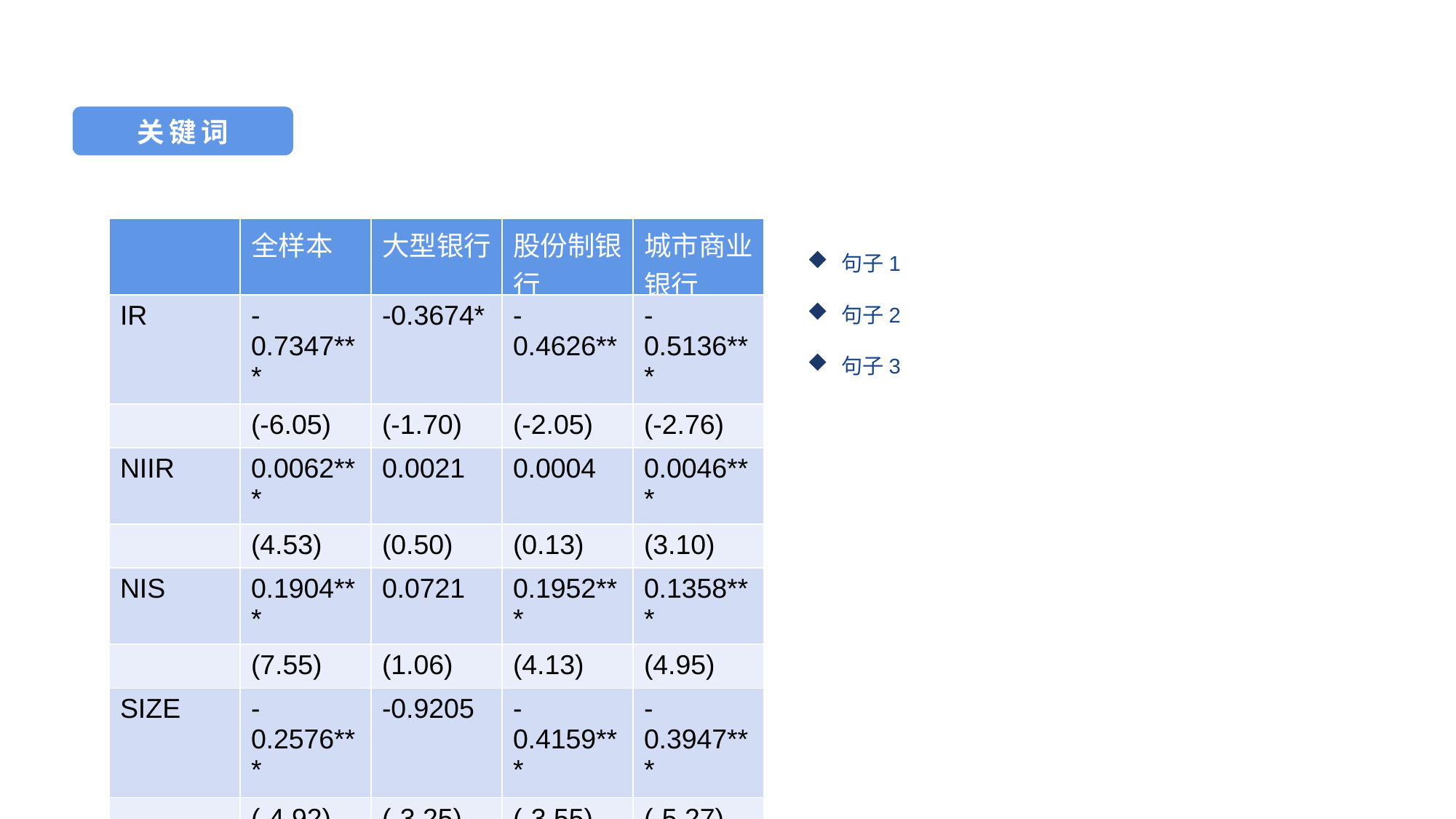

关键词
|  | 全样本 | 大型银行 | 股份制银行 | 城市商业银行 |
| --- | --- | --- | --- | --- |
| IR | -0.7347\*\*\* | -0.3674\* | -0.4626\*\* | -0.5136\*\*\* |
|  | (-6.05) | (-1.70) | (-2.05) | (-2.76) |
| NIIR | 0.0062\*\*\* | 0.0021 | 0.0004 | 0.0046\*\*\* |
|  | (4.53) | (0.50) | (0.13) | (3.10) |
| NIS | 0.1904\*\*\* | 0.0721 | 0.1952\*\*\* | 0.1358\*\*\* |
|  | (7.55) | (1.06) | (4.13) | (4.95) |
| SIZE | -0.2576\*\*\* | -0.9205 | -0.4159\*\*\* | -0.3947\*\*\* |
|  | (-4.92) | (-3.25) | (-3.55) | (-5.27) |
| LDR | -0.0055\*\*\* | -0.0026 | -0.0056\*\*\* | -0.0079\*\*\* |
|  | (-5.66) | (-0.70) | (-3.47) | (-6.24) |
| CAR | -0.0122\* | -0.0264\* | -0.0108 | 0.0111 |
|  | (-1.84) | (-1.72) | (-0.88) | (1.28) |
| GDP | 0.5723\*\*\* | 0.9348\*\*\* | 0.9290\*\*\* | 0.7801\*\*\* |
|  | (7.18) | (4.17) | (5.68) | (7.04) |
| CPI | -0.0134\* | -0.0165 | -0.0046 | -0.0081 |
|  | (-1.97) | (-1.49) | (-0.38) | (-0.94) |
| \_cons | -12.7313\*\* | -15.2162\*\*\* | -21.9299\*\*\* | -18.2694\*\*\* |
|  | (-6.47) | (-3.80) | (-5.55) | (-6.45) |
| N | 180 | 50 | 80 | 50 |
| R-sq | 0.7772 | 0.8480 | 0.7693 | 0.9130 |
句子1
句子2
句子3
图标题